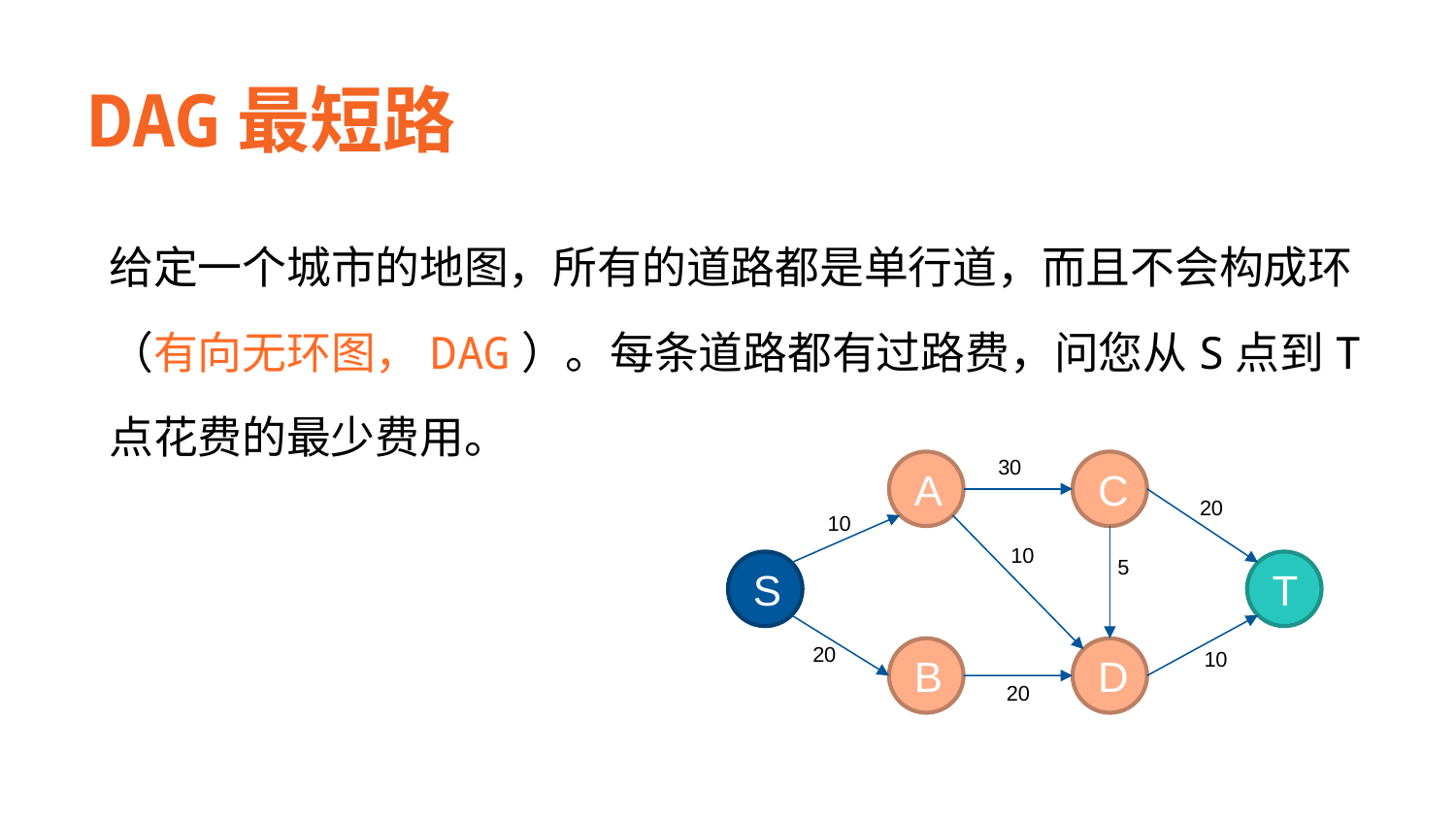

# DAG最短路
给定一个城市的地图，所有的道路都是单行道，而且不会构成环（有向无环图，DAG）。每条道路都有过路费，问您从S点到T点花费的最少费用。

30
C
A
20
10
10
5
S
T
20
D
10
B
20